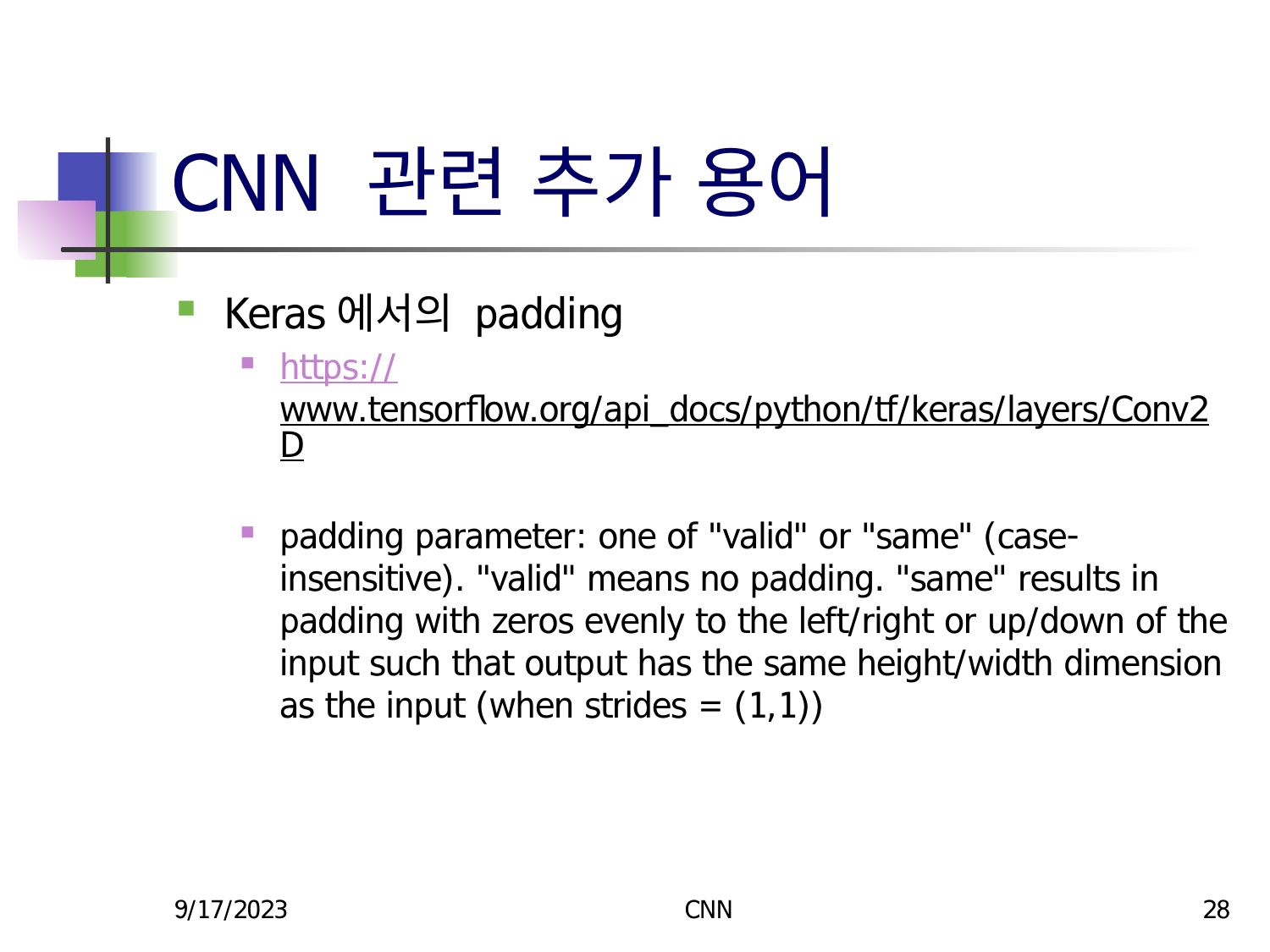

# CNN 관련 추가 용어
Keras에서의 padding
https://www.tensorflow.org/api_docs/python/tf/keras/layers/Conv2D
padding parameter: one of "valid" or "same" (case-insensitive). "valid" means no padding. "same" results in padding with zeros evenly to the left/right or up/down of the input such that output has the same height/width dimension as the input (when strides = (1,1))
9/17/2023
CNN
28